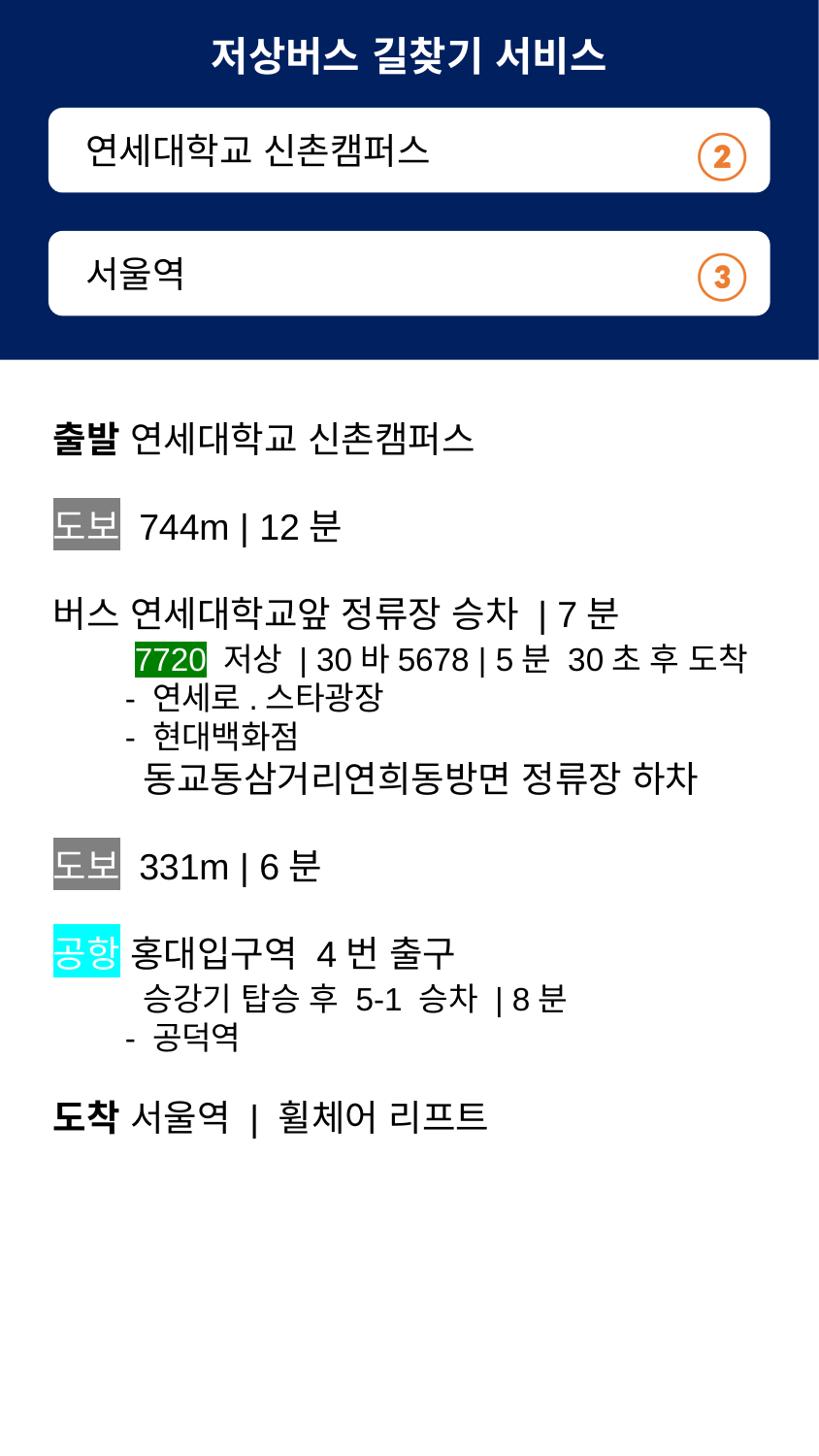

저상버스 길찾기 서비스
 연세대학교 신촌캠퍼스
②
 서울역
③
출발 연세대학교 신촌캠퍼스

도보 744m | 12분

버스 연세대학교앞 정류장 승차 | 7분
        7720 저상 | 30바5678 | 5분 30초 후 도착
        - 연세로.스타광장
        - 현대백화점
        동교동삼거리연희동방면 정류장 하차

도보 331m | 6분

공항 홍대입구역 4번 출구
        승강기 탑승 후 5-1 승차 | 8분
        - 공덕역

도착 서울역 | 휠체어 리프트